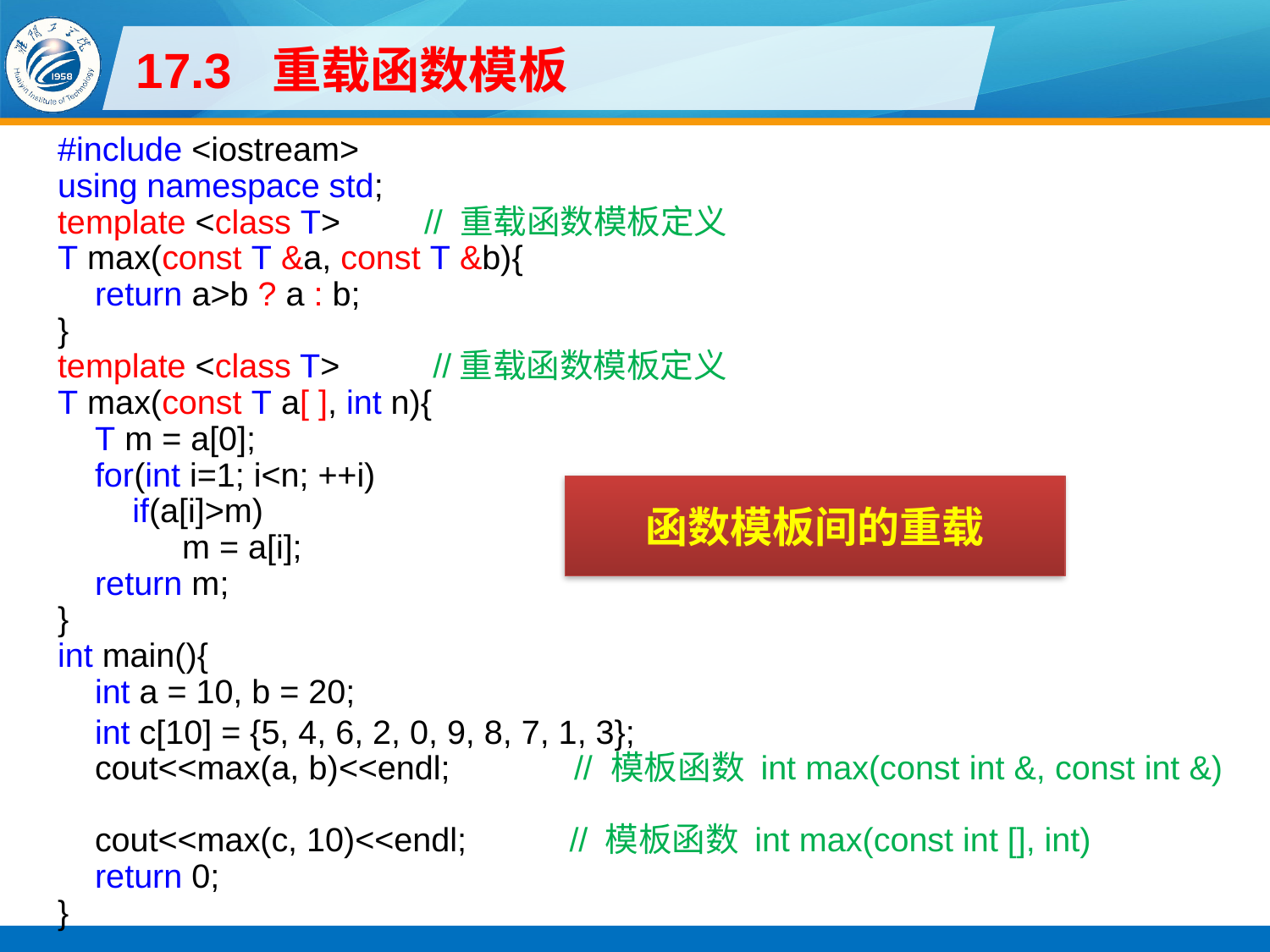

# 17.3  重载函数模板
#include <iostream>
using namespace std;
template <class T>         // 重载函数模板定义
T max(const T &a, const T &b){
return a>b ? a : b;
}
template <class T>          //重载函数模板定义
T max(const T a[ ], int n){
T m = a[0];
for(int i=1; i<n; ++i)
if(a[i]>m)
m = a[i];
return m;
}
int main(){
int a = 10, b = 20;
int c[10] = {5, 4, 6, 2, 0, 9, 8, 7, 1, 3};
cout<<max(a, b)<<endl;             // 模板函数 int max(const int &, const int &)
cout<<max(c, 10)<<endl;           // 模板函数 int max(const int [], int)
return 0;
}
函数模板间的重载